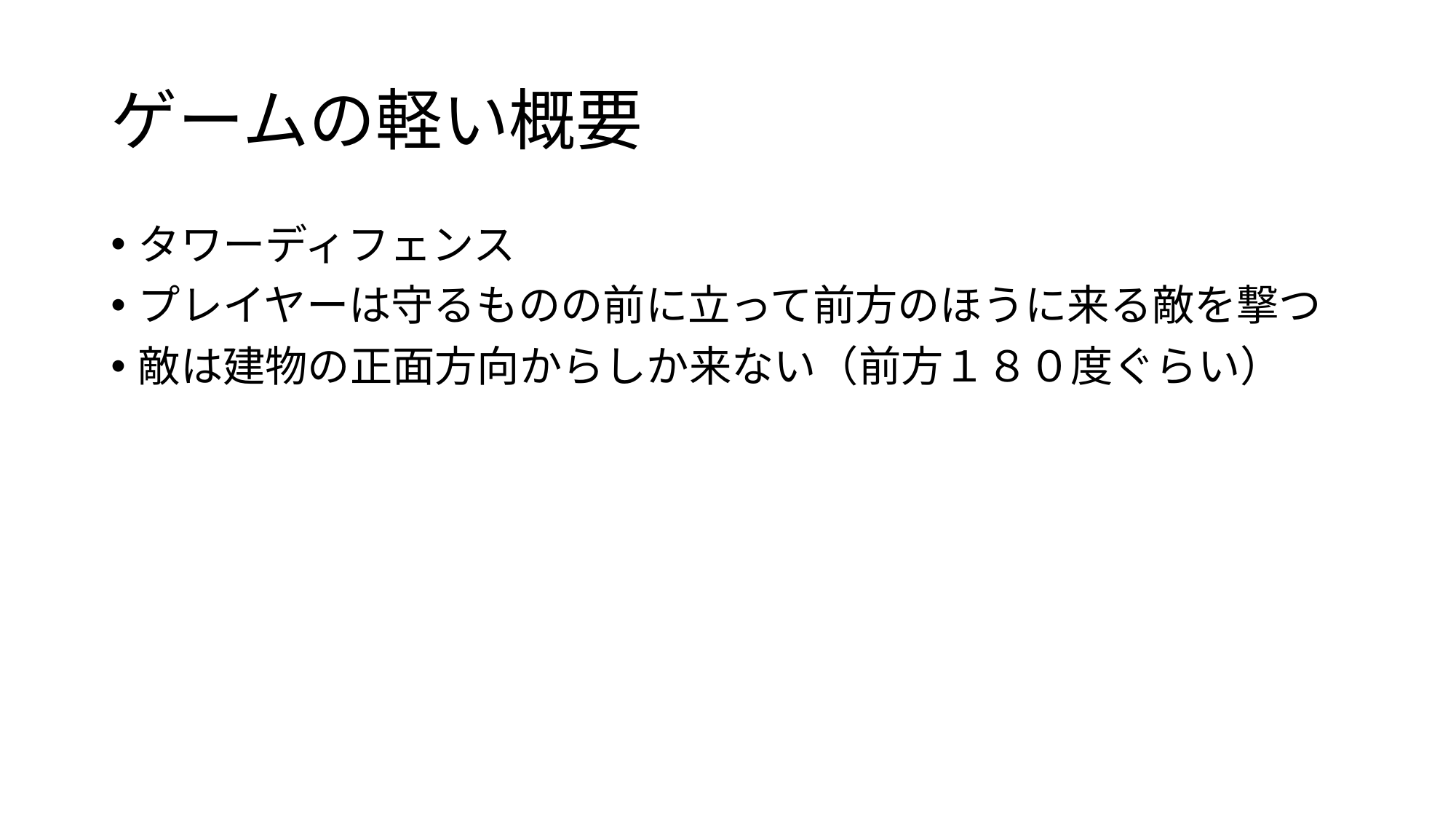

# ゲームの軽い概要
タワーディフェンス
プレイヤーは守るものの前に立って前方のほうに来る敵を撃つ
敵は建物の正面方向からしか来ない（前方１８０度ぐらい）